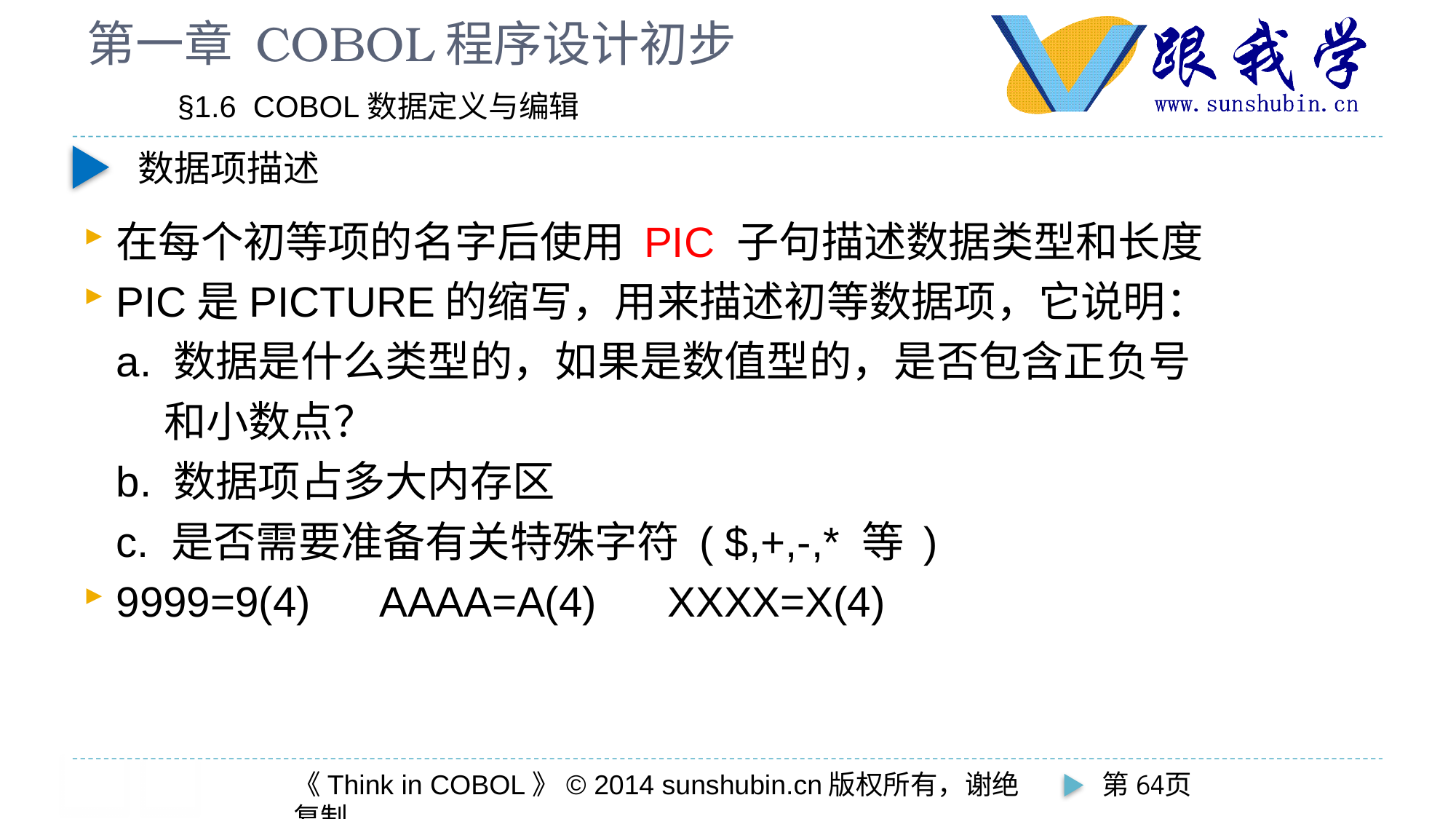

# 第一章 COBOL程序设计初步
 §1.6  COBOL数据定义与编辑
数据项描述
在每个初等项的名字后使用 PIC 子句描述数据类型和长度
PIC是PICTURE的缩写，用来描述初等数据项，它说明：
	a. 数据是什么类型的，如果是数值型的，是否包含正负号
	    和小数点？
	b. 数据项占多大内存区
	c. 是否需要准备有关特殊字符 ( $,+,-,* 等 )
9999=9(4)      AAAA=A(4)      XXXX=X(4)